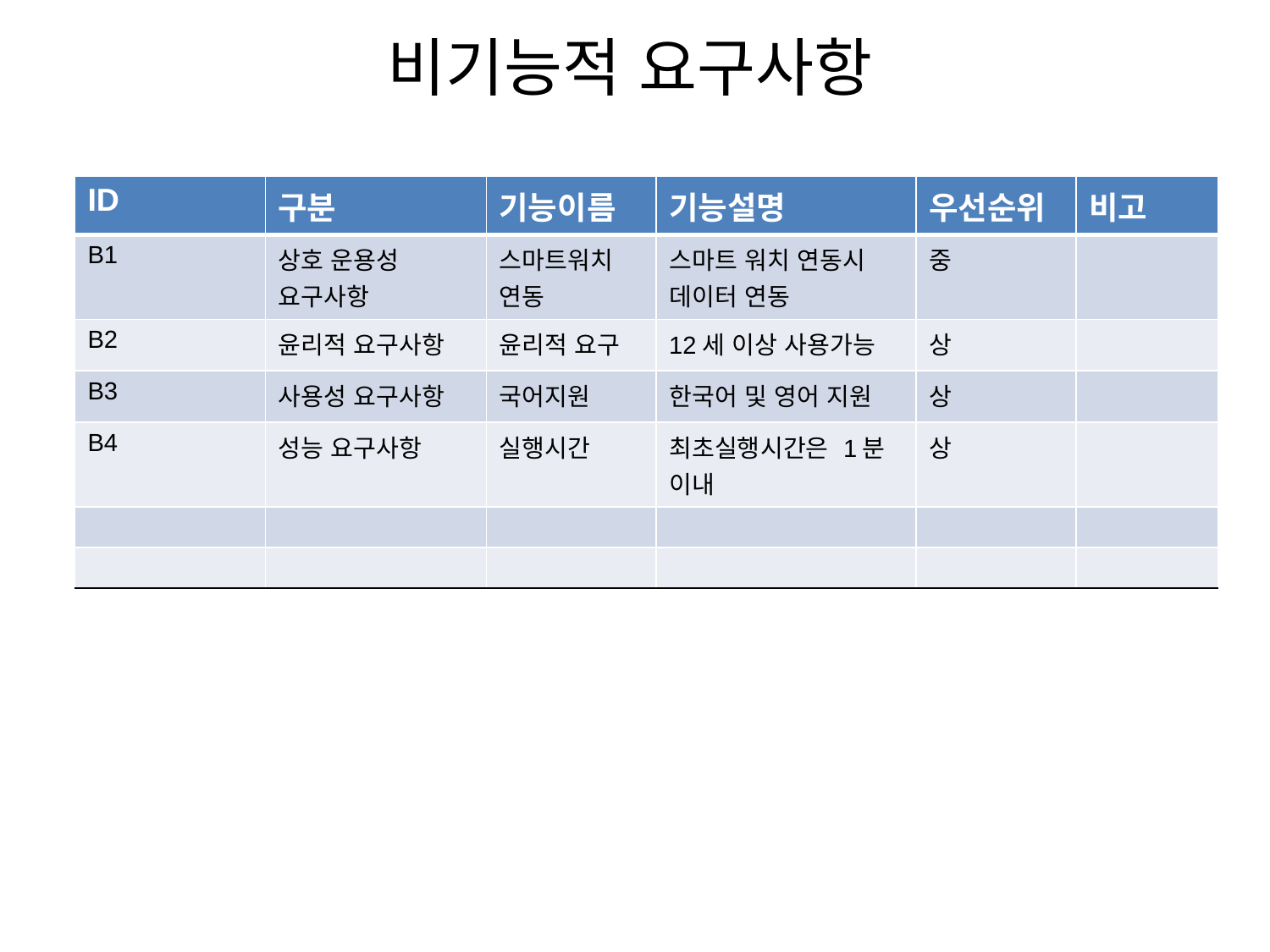

# 비기능적 요구사항
| ID | 구분 | 기능이름 | 기능설명 | 우선순위 | 비고 |
| --- | --- | --- | --- | --- | --- |
| B1 | 상호 운용성 요구사항 | 스마트워치 연동 | 스마트 워치 연동시 데이터 연동 | 중 |  |
| B2 | 윤리적 요구사항 | 윤리적 요구 | 12세 이상 사용가능 | 상 |  |
| B3 | 사용성 요구사항 | 국어지원 | 한국어 및 영어 지원 | 상 |  |
| B4 | 성능 요구사항 | 실행시간 | 최초실행시간은 1분 이내 | 상 |  |
|  |  |  |  |  |  |
|  |  |  |  |  |  |